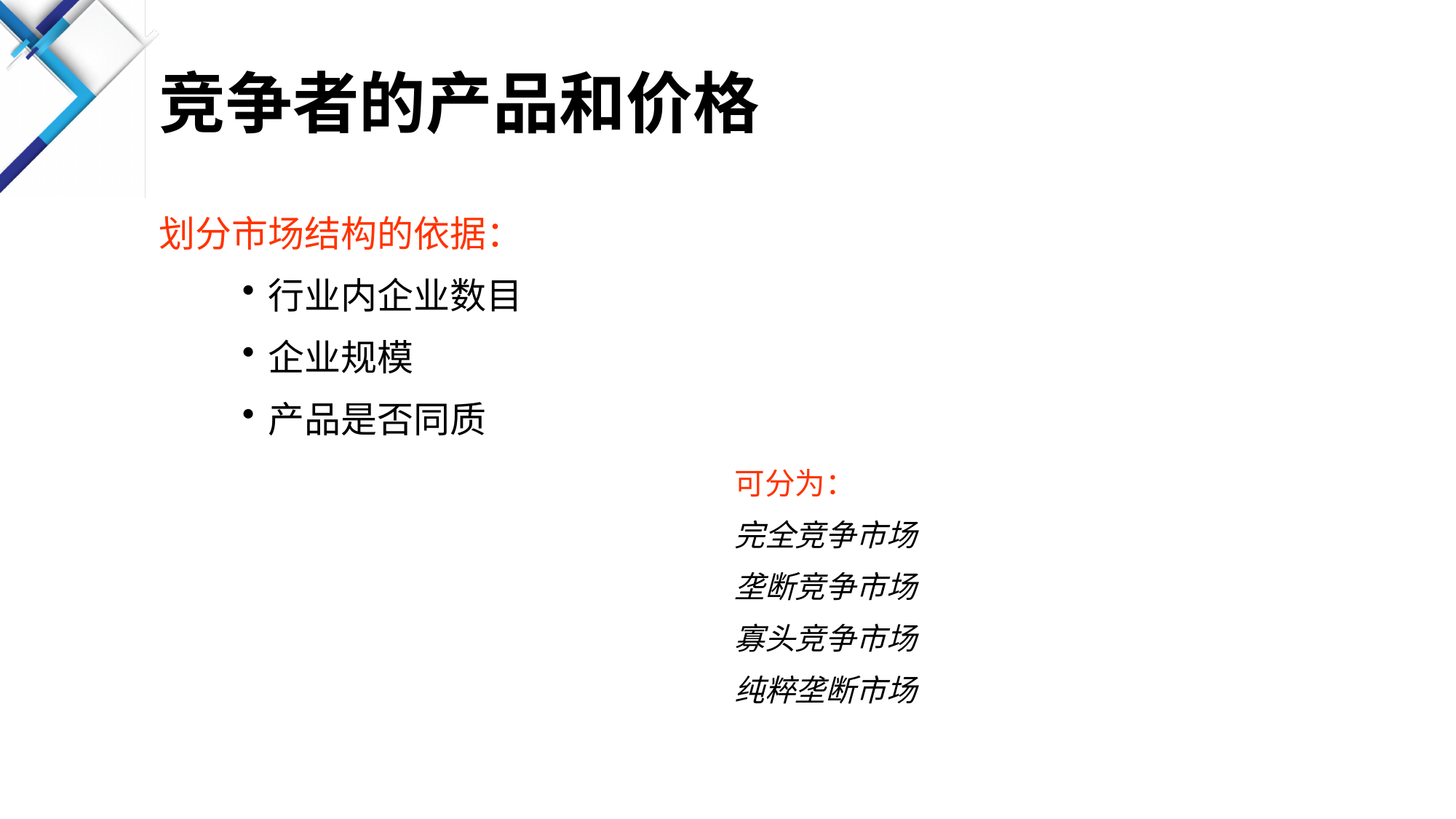

# 竞争者的产品和价格
划分市场结构的依据：
行业内企业数目
企业规模
产品是否同质
可分为：
完全竞争市场
垄断竞争市场
寡头竞争市场
纯粹垄断市场